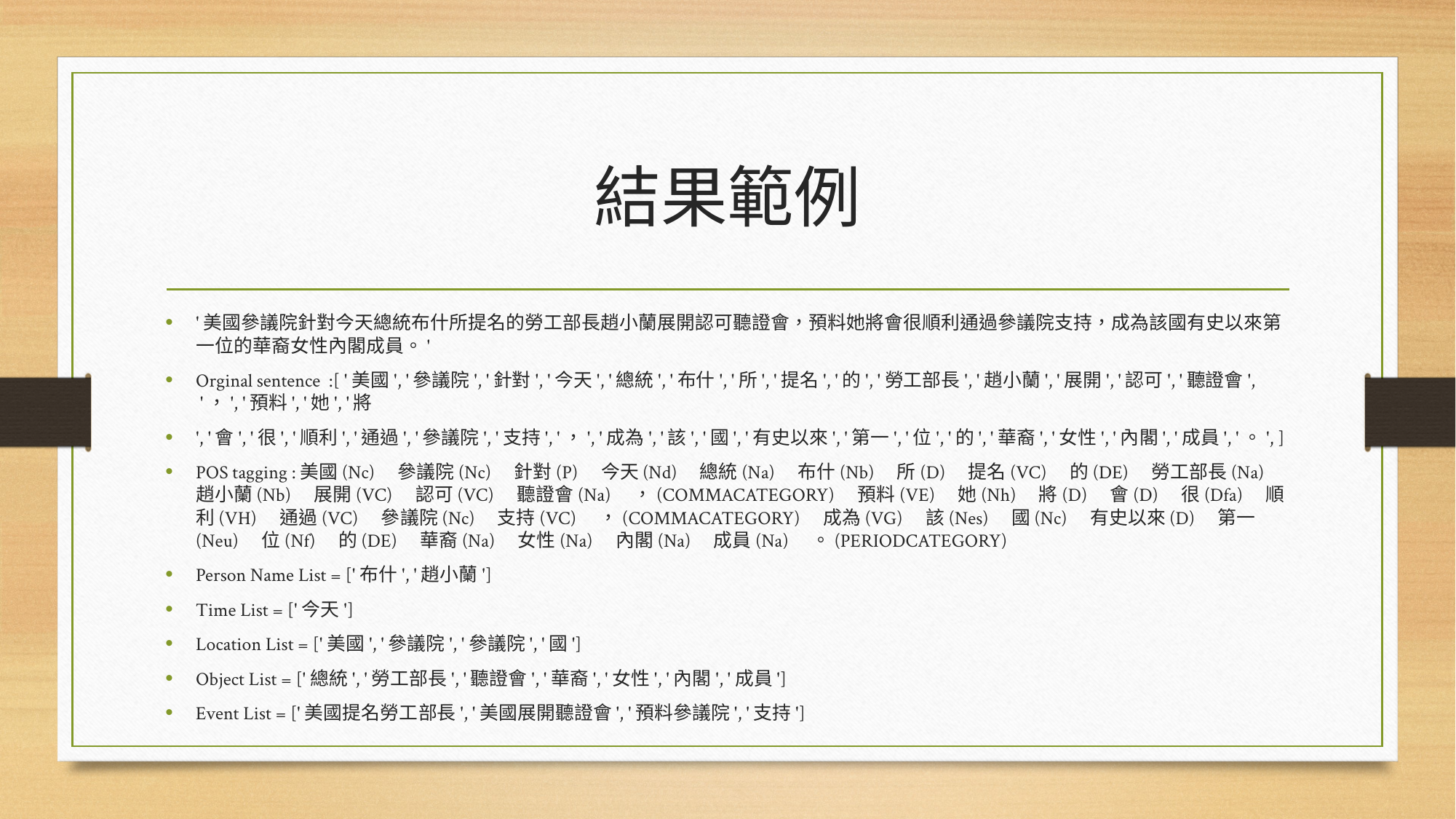

# 結果範例
'美國參議院針對今天總統布什所提名的勞工部長趙小蘭展開認可聽證會，預料她將會很順利通過參議院支持，成為該國有史以來第一位的華裔女性內閣成員。'
Orginal sentence  :[ '美國', '參議院', '針對', '今天', '總統', '布什', '所', '提名', '的', '勞工部長', '趙小蘭', '展開', '認可', '聽證會', '，', '預料', '她', '將
', '會', '很', '順利', '通過', '參議院', '支持', '，', '成為', '該', '國', '有史以來', '第一', '位', '的', '華裔', '女性', '內閣', '成員', '。', ]
POS tagging :美國(Nc)　參議院(Nc)　針對(P)　今天(Nd)　總統(Na)　布什(Nb)　所(D)　提名(VC)　的(DE)　勞工部長(Na)　趙小蘭(Nb)　展開(VC)　認可(VC)　聽證會(Na)　，(COMMACATEGORY)　預料(VE)　她(Nh)　將(D)　會(D)　很(Dfa)　順利(VH)　通過(VC)　參議院(Nc)　支持(VC)　，(COMMACATEGORY)　成為(VG)　該(Nes)　國(Nc)　有史以來(D)　第一(Neu)　位(Nf)　的(DE)　華裔(Na)　女性(Na)　內閣(Na)　成員(Na)　。(PERIODCATEGORY)
Person Name List = ['布什', '趙小蘭']
Time List = ['今天']
Location List = ['美國', '參議院', '參議院', '國']
Object List = ['總統', '勞工部長', '聽證會', '華裔', '女性', '內閣', '成員']
Event List = ['美國提名勞工部長', '美國展開聽證會', '預料參議院', '支持']